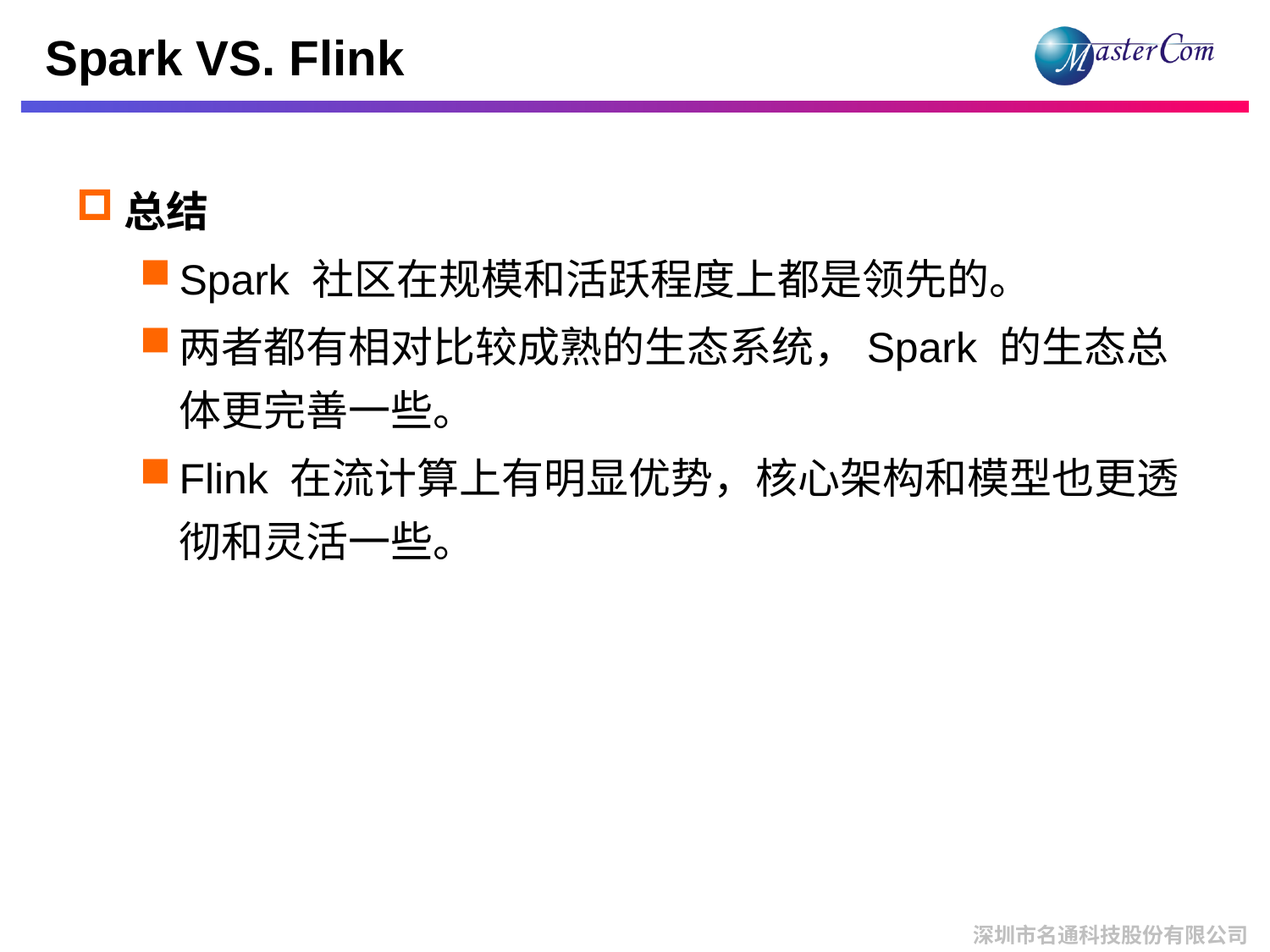

# Spark VS. Flink
总结
Spark 社区在规模和活跃程度上都是领先的。
两者都有相对比较成熟的生态系统，Spark 的生态总体更完善一些。
Flink 在流计算上有明显优势，核心架构和模型也更透彻和灵活一些。